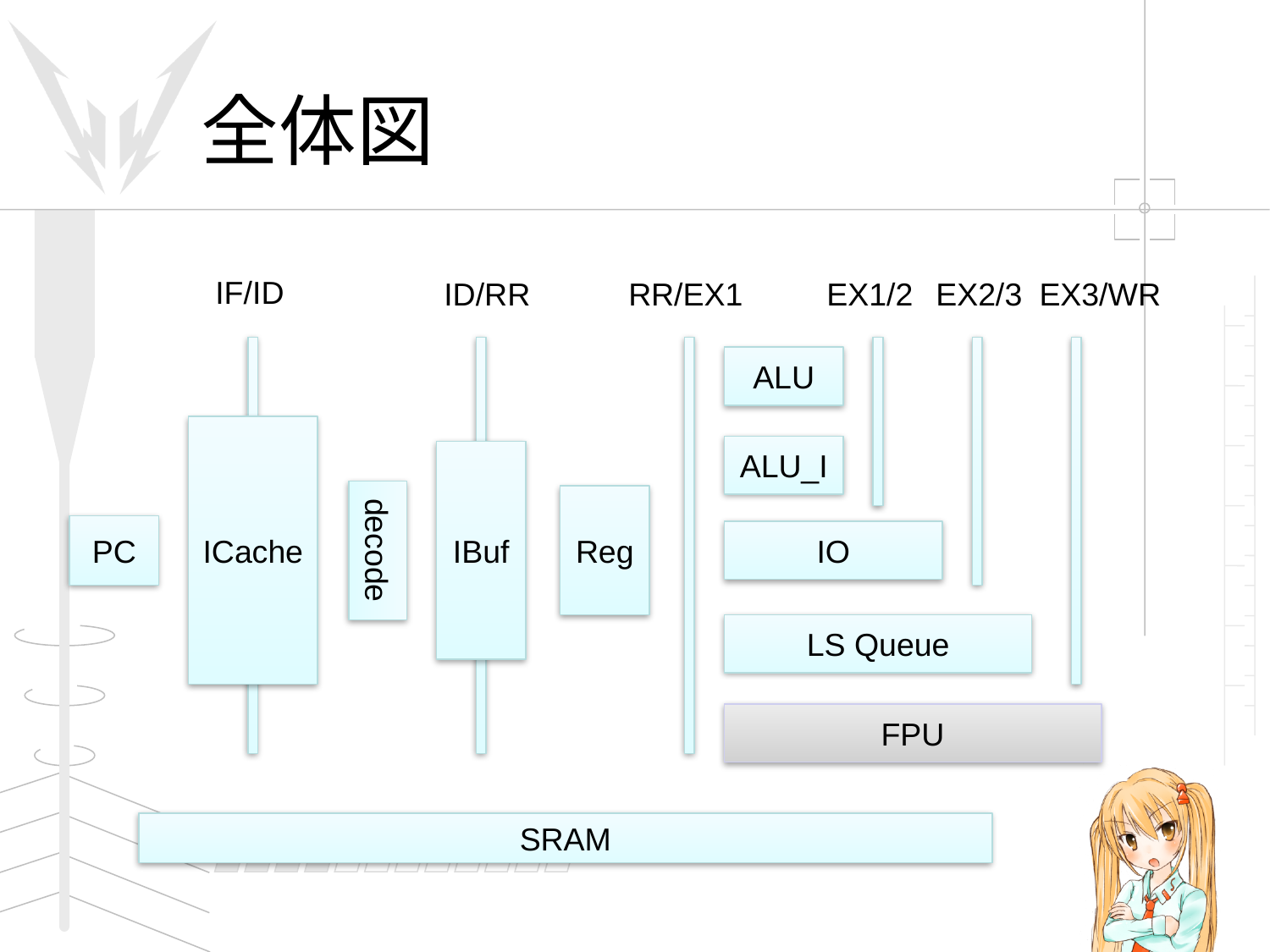

# 全体図
IF/ID
ID/RR
RR/EX1
EX1/2
EX2/3
EX3/WR

ALU
ICache
ALU_I
IBuf
Reg
PC
IO
decode
LS Queue
FPU
SRAM